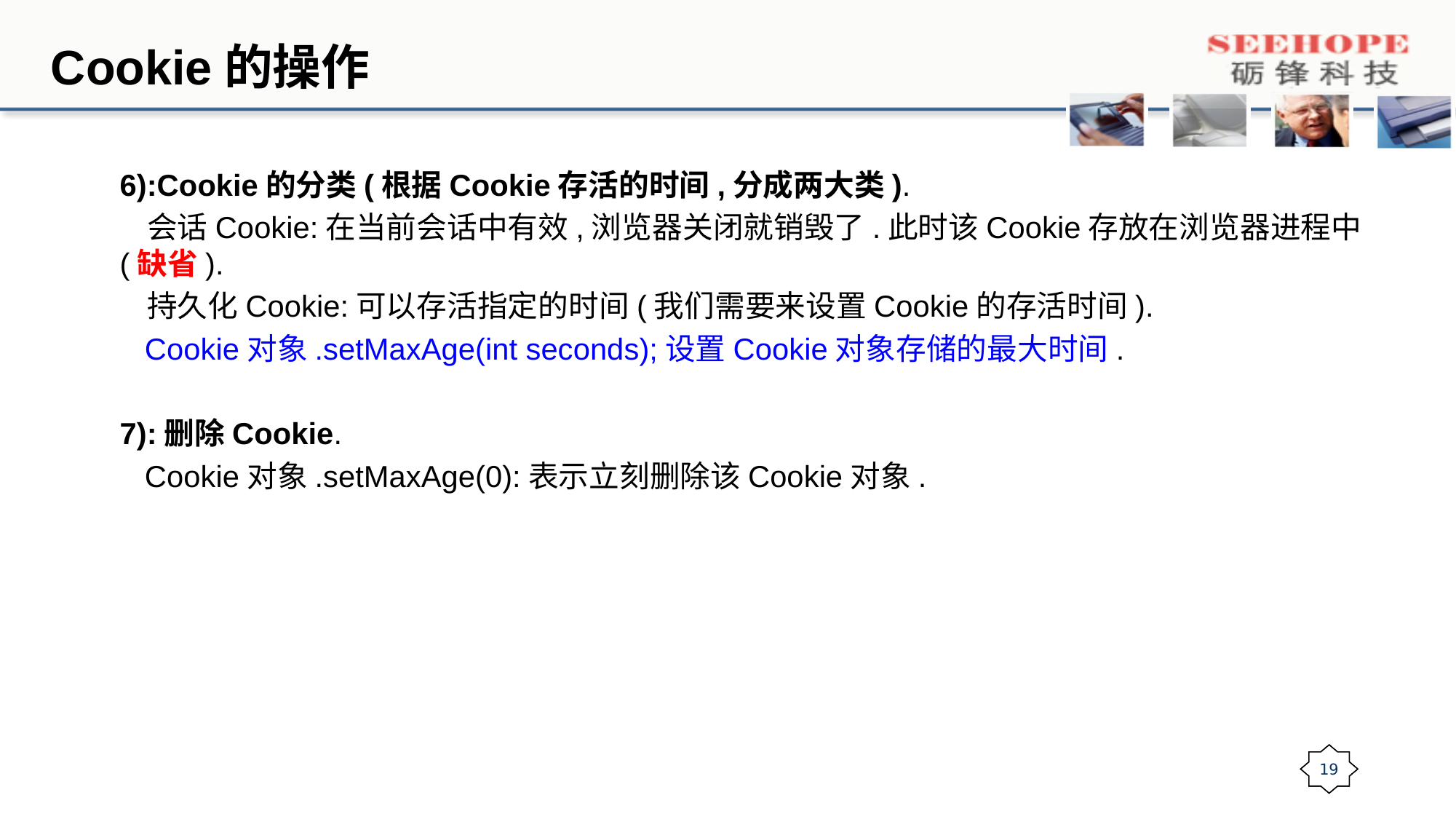

# Cookie的操作
6):Cookie的分类(根据Cookie存活的时间,分成两大类).
   会话Cookie:在当前会话中有效,浏览器关闭就销毁了.此时该Cookie存放在浏览器进程中(缺省).
   持久化Cookie:可以存活指定的时间(我们需要来设置Cookie的存活时间).
   Cookie对象.setMaxAge(int seconds);设置Cookie对象存储的最大时间.

7):删除Cookie.
   Cookie对象.setMaxAge(0):表示立刻删除该Cookie对象.